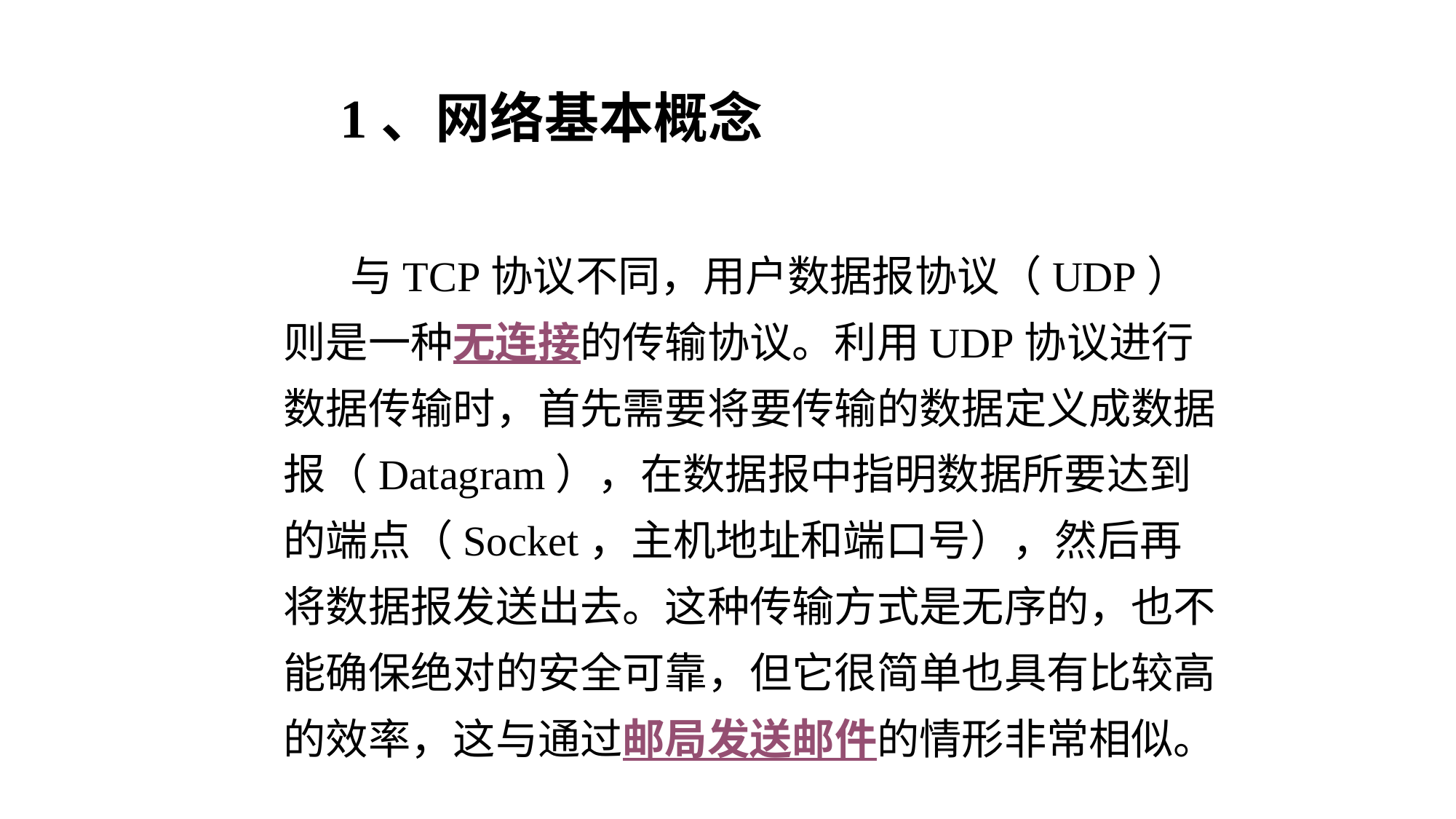

1、网络基本概念
      与TCP协议不同，用户数据报协议（UDP）则是一种无连接的传输协议。利用UDP协议进行数据传输时，首先需要将要传输的数据定义成数据报（Datagram），在数据报中指明数据所要达到的端点（Socket，主机地址和端口号），然后再将数据报发送出去。这种传输方式是无序的，也不能确保绝对的安全可靠，但它很简单也具有比较高的效率，这与通过邮局发送邮件的情形非常相似。